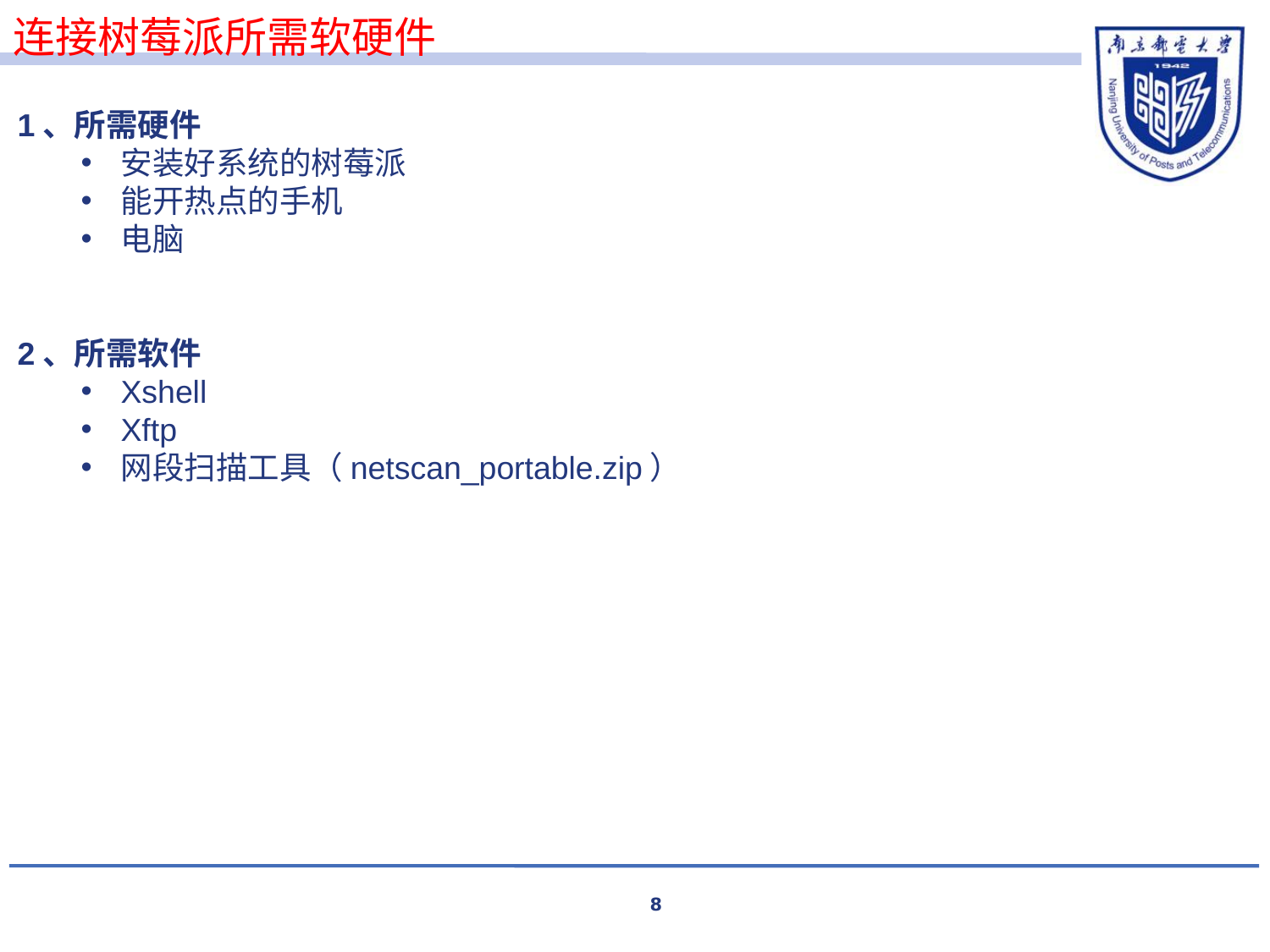

# 连接树莓派所需软硬件
1、所需硬件
安装好系统的树莓派
能开热点的手机
电脑
2、所需软件
Xshell
Xftp
网段扫描工具（netscan_portable.zip）
8